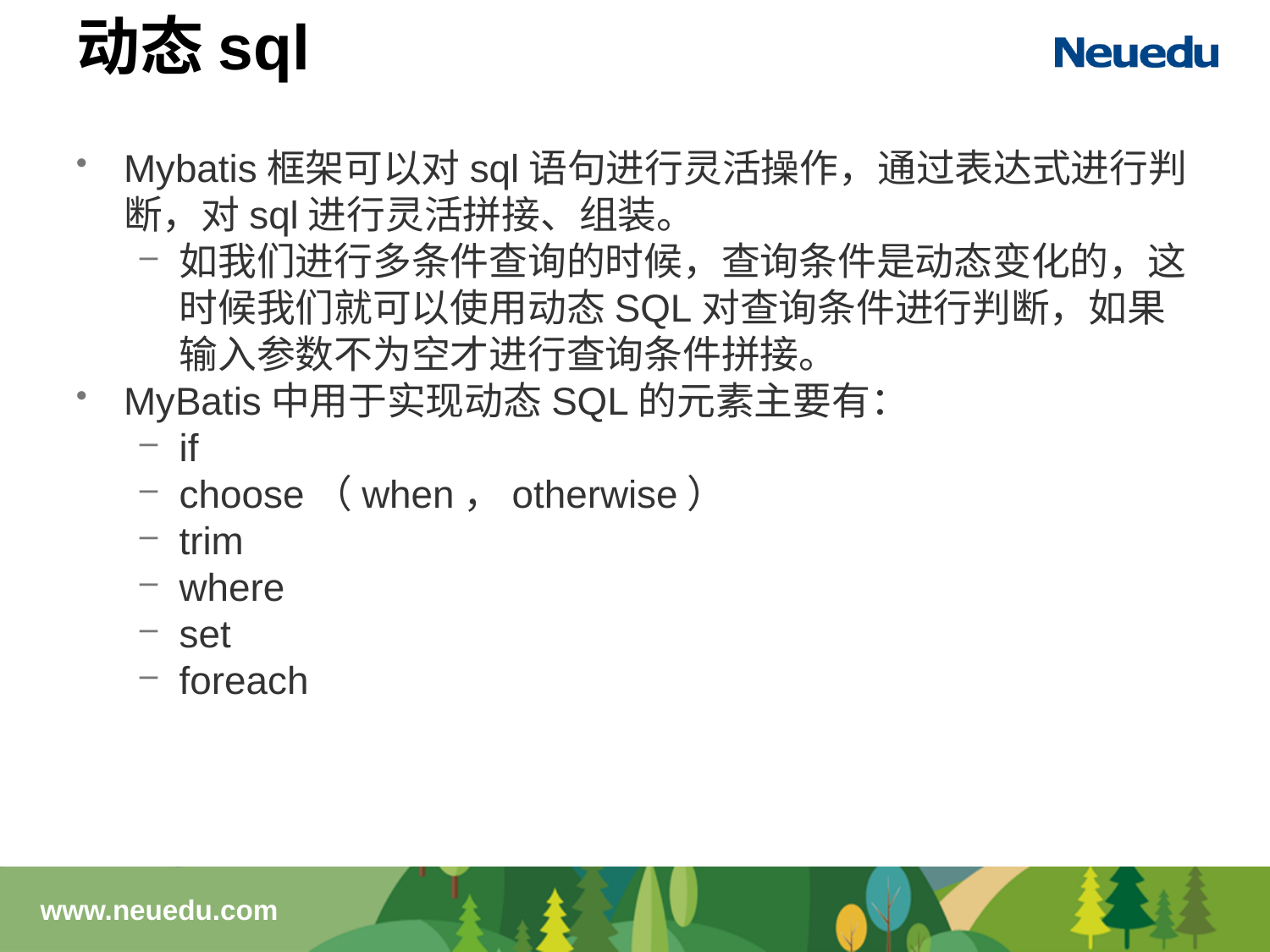

# 动态sql
Mybatis框架可以对sql语句进行灵活操作，通过表达式进行判断，对sql进行灵活拼接、组装。
如我们进行多条件查询的时候，查询条件是动态变化的，这时候我们就可以使用动态SQL对查询条件进行判断，如果输入参数不为空才进行查询条件拼接。
MyBatis中用于实现动态SQL的元素主要有：
if
choose（when，otherwise）
trim
where
set
foreach